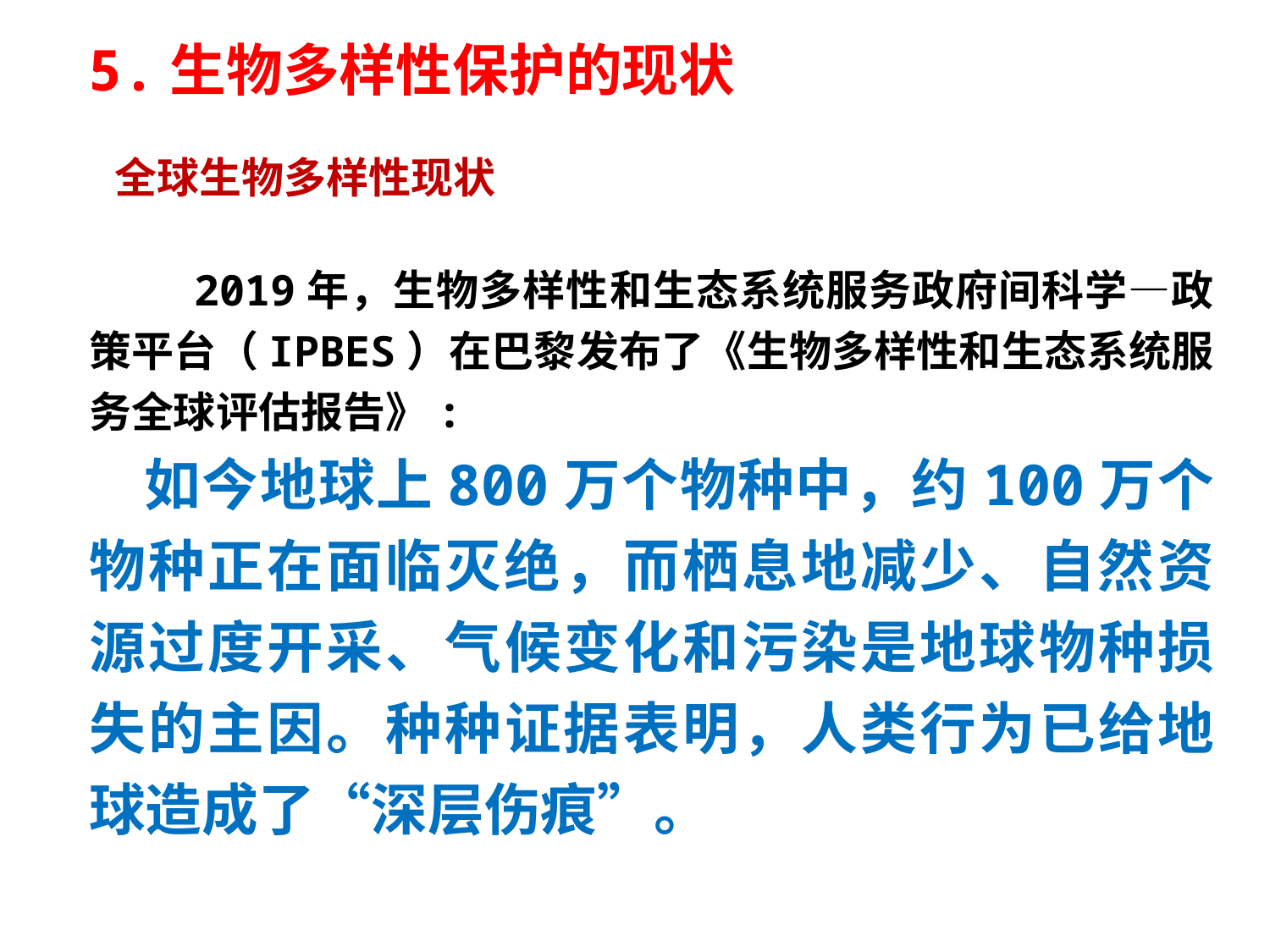

5.生物多样性保护的现状
全球生物多样性现状
    2019年，生物多样性和生态系统服务政府间科学—政策平台（IPBES）在巴黎发布了《生物多样性和生态系统服务全球评估报告》:
    如今地球上800万个物种中，约100万个物种正在面临灭绝，而栖息地减少、自然资源过度开采、气候变化和污染是地球物种损失的主因。种种证据表明，人类行为已给地球造成了“深层伤痕”。